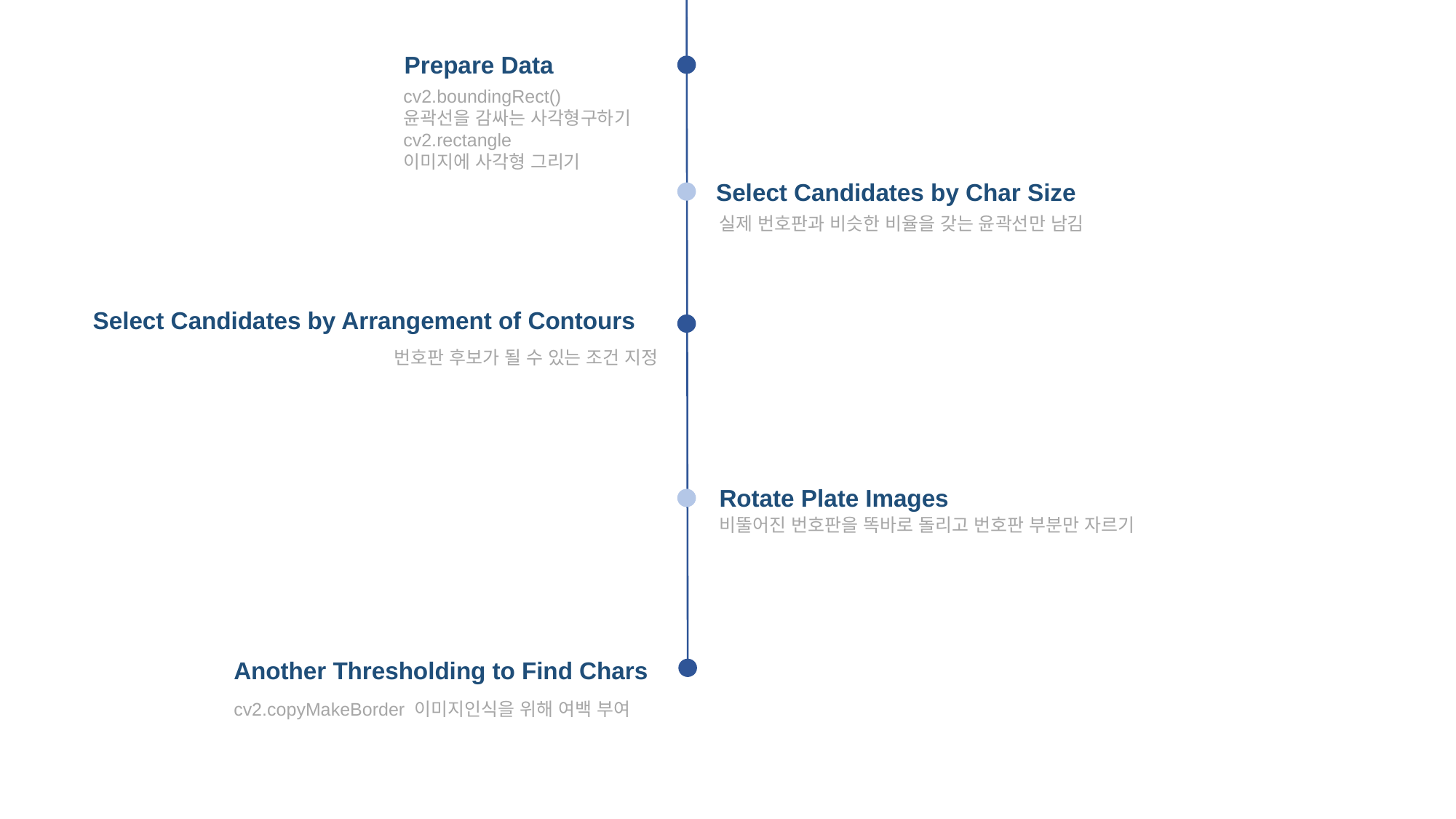

Prepare Data

cv2.boundingRect()
윤곽선을 감싸는 사각형구하기
cv2.rectangle
이미지에 사각형 그리기
Select Candidates by Char Size

실제 번호판과 비슷한 비율을 갖는 윤곽선만 남김
Select Candidates by Arrangement of Contours

번호판 후보가 될 수 있는 조건 지정
Rotate Plate Images

비뚤어진 번호판을 똑바로 돌리고 번호판 부분만 자르기
Another Thresholding to Find Chars

cv2.copyMakeBorder 이미지인식을 위해 여백 부여